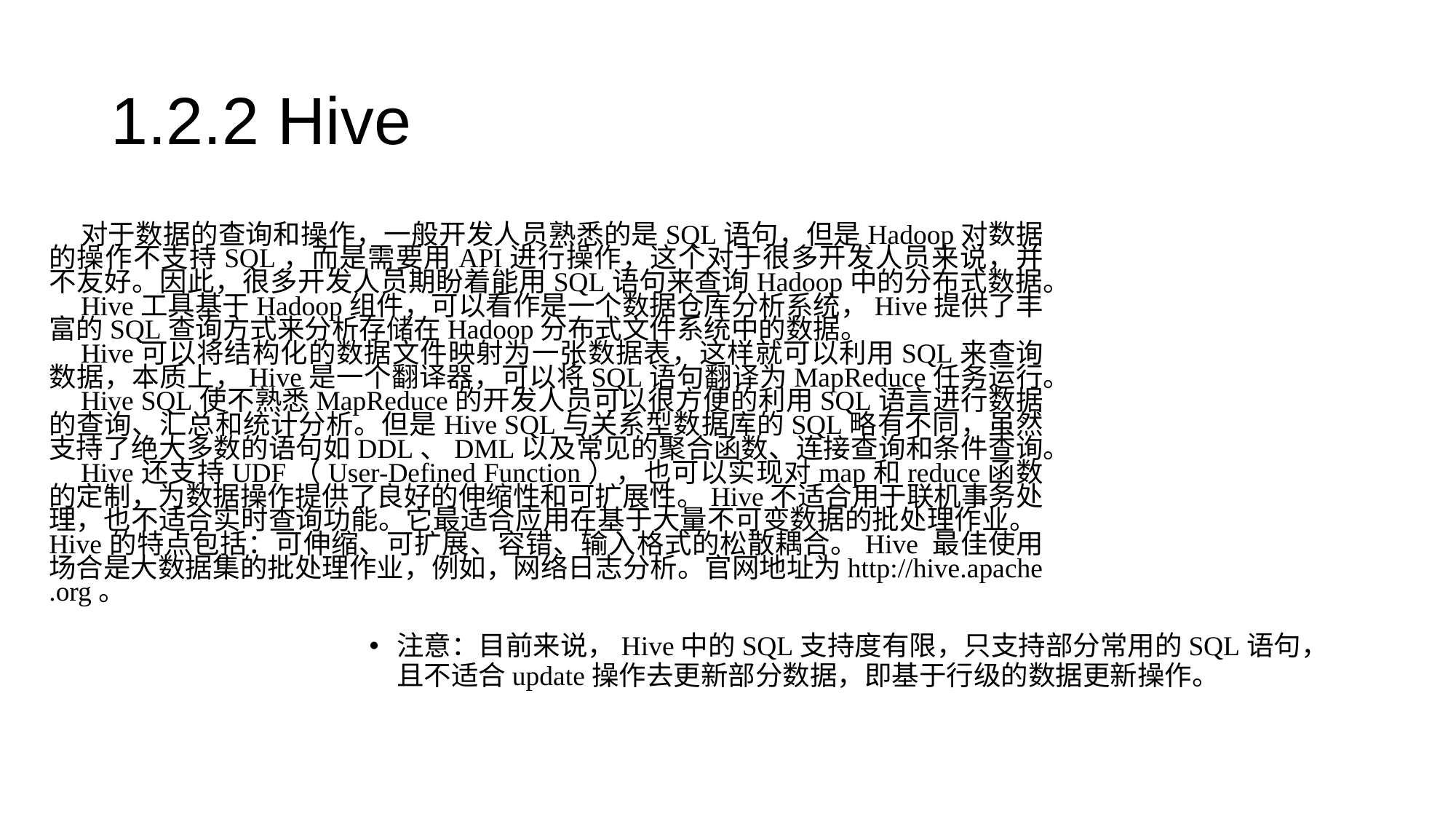

# 1.2.2 Hive
对于数据的查询和操作，一般开发人员熟悉的是SQL语句，但是Hadoop对数据的操作不支持SQL，而是需要用API进行操作，这个对于很多开发人员来说，并不友好。因此，很多开发人员期盼着能用SQL语句来查询Hadoop中的分布式数据。
Hive工具基于Hadoop组件，可以看作是一个数据仓库分析系统，Hive提供了丰富的SQL查询方式来分析存储在Hadoop分布式文件系统中的数据。
Hive可以将结构化的数据文件映射为一张数据表，这样就可以利用SQL来查询数据，本质上，Hive是一个翻译器，可以将SQL语句翻译为MapReduce任务运行。
Hive SQL使不熟悉MapReduce的开发人员可以很方便的利用SQL语言进行数据的查询、汇总和统计分析。但是Hive SQL与关系型数据库的SQL略有不同，虽然支持了绝大多数的语句如DDL、DML以及常见的聚合函数、连接查询和条件查询。
Hive还支持UDF（User-Defined Function），也可以实现对map和reduce函数的定制，为数据操作提供了良好的伸缩性和可扩展性。Hive不适合用于联机事务处理，也不适合实时查询功能。它最适合应用在基于大量不可变数据的批处理作业。Hive的特点包括：可伸缩、可扩展、容错、输入格式的松散耦合。Hive 最佳使用场合是大数据集的批处理作业，例如，网络日志分析。官网地址为http://hive.apache.org。
注意：目前来说，Hive中的SQL支持度有限，只支持部分常用的SQL语句，且不适合update操作去更新部分数据，即基于行级的数据更新操作。